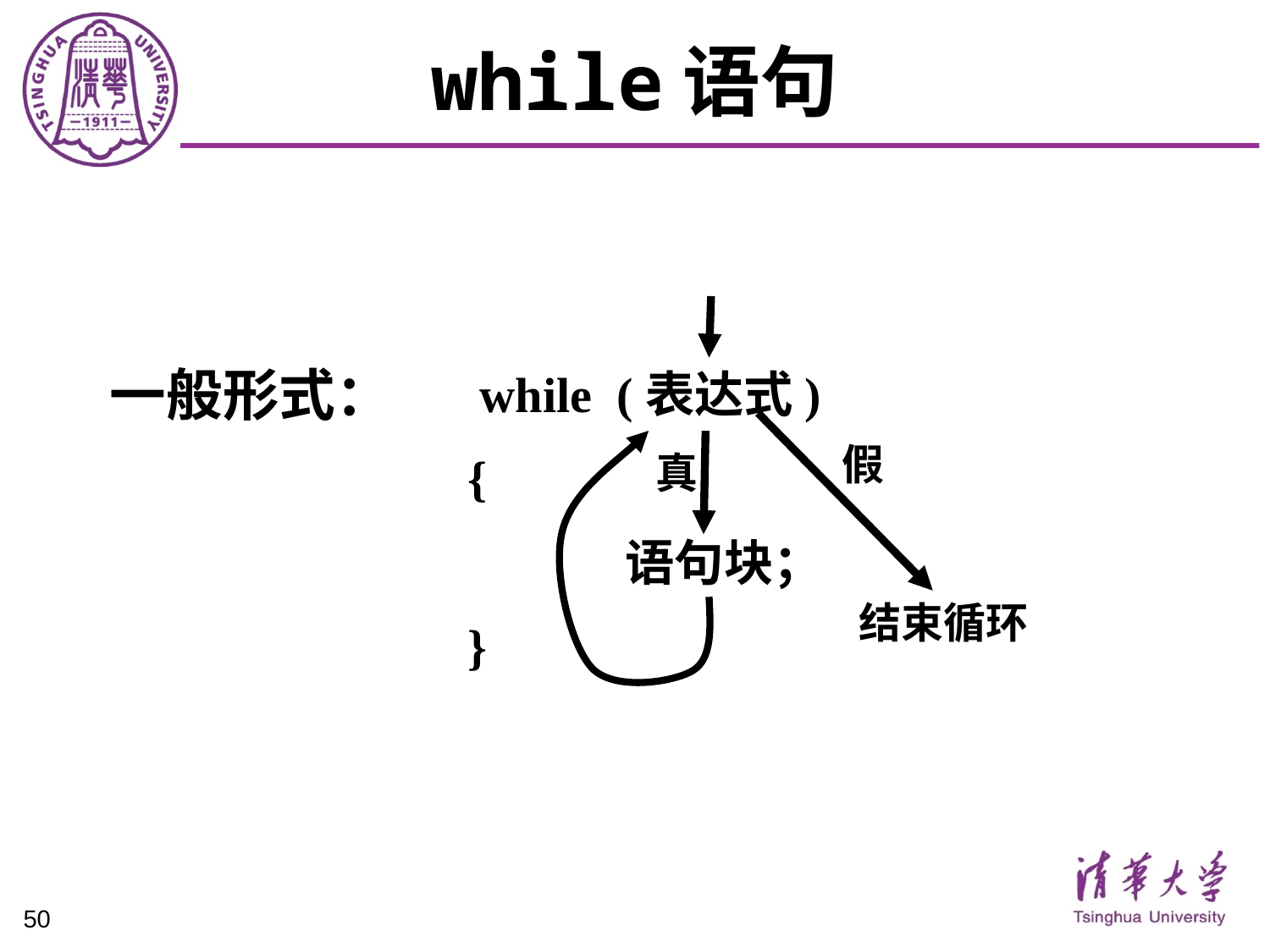

# while语句

一般形式：
 while  (表达式)
{
             语句块；
}

真

假
结束循环
50